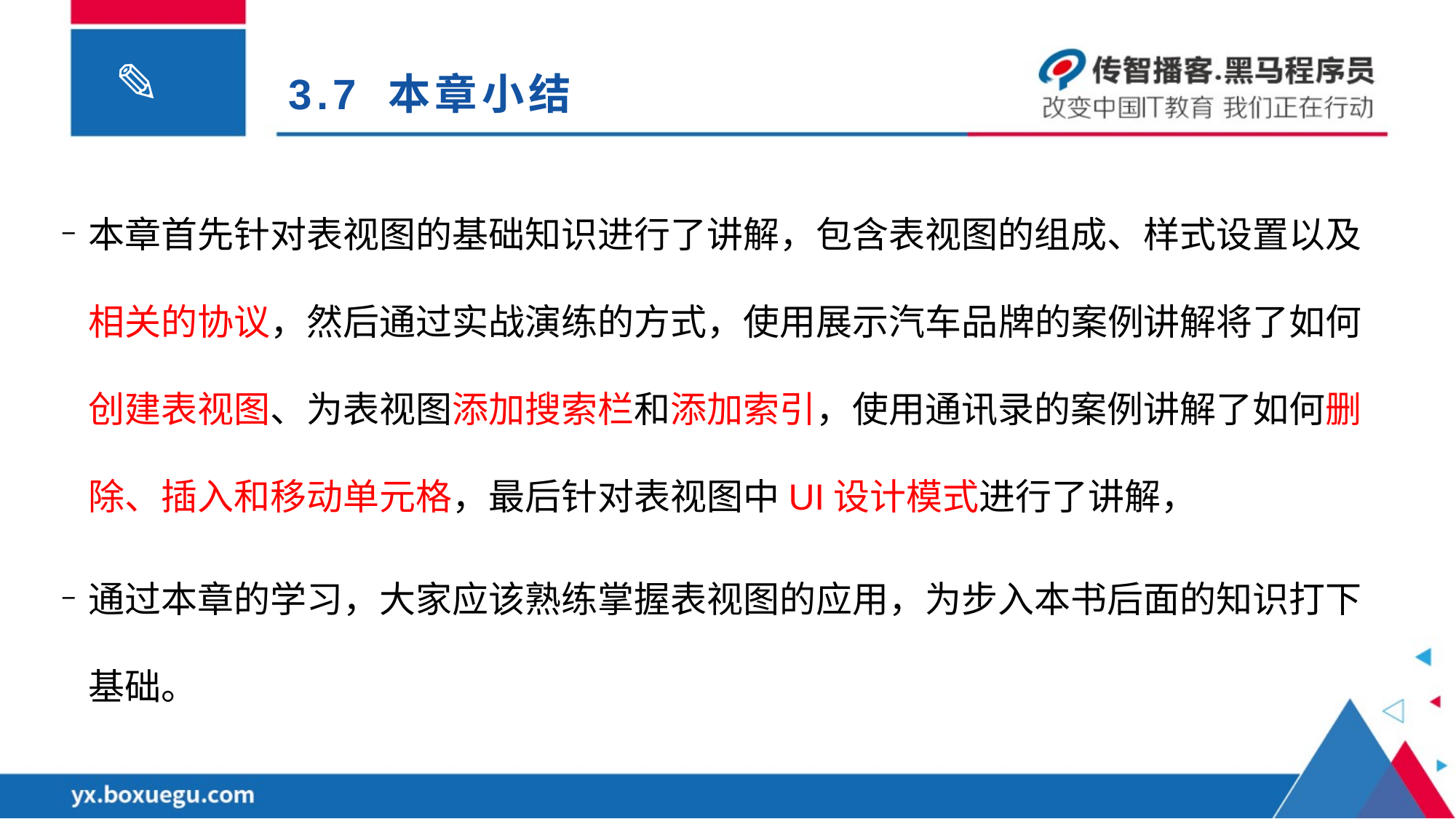

3.7 本章小结
本章首先针对表视图的基础知识进行了讲解，包含表视图的组成、样式设置以及相关的协议，然后通过实战演练的方式，使用展示汽车品牌的案例讲解将了如何创建表视图、为表视图添加搜索栏和添加索引，使用通讯录的案例讲解了如何删除、插入和移动单元格，最后针对表视图中UI设计模式进行了讲解，
通过本章的学习，大家应该熟练掌握表视图的应用，为步入本书后面的知识打下基础。